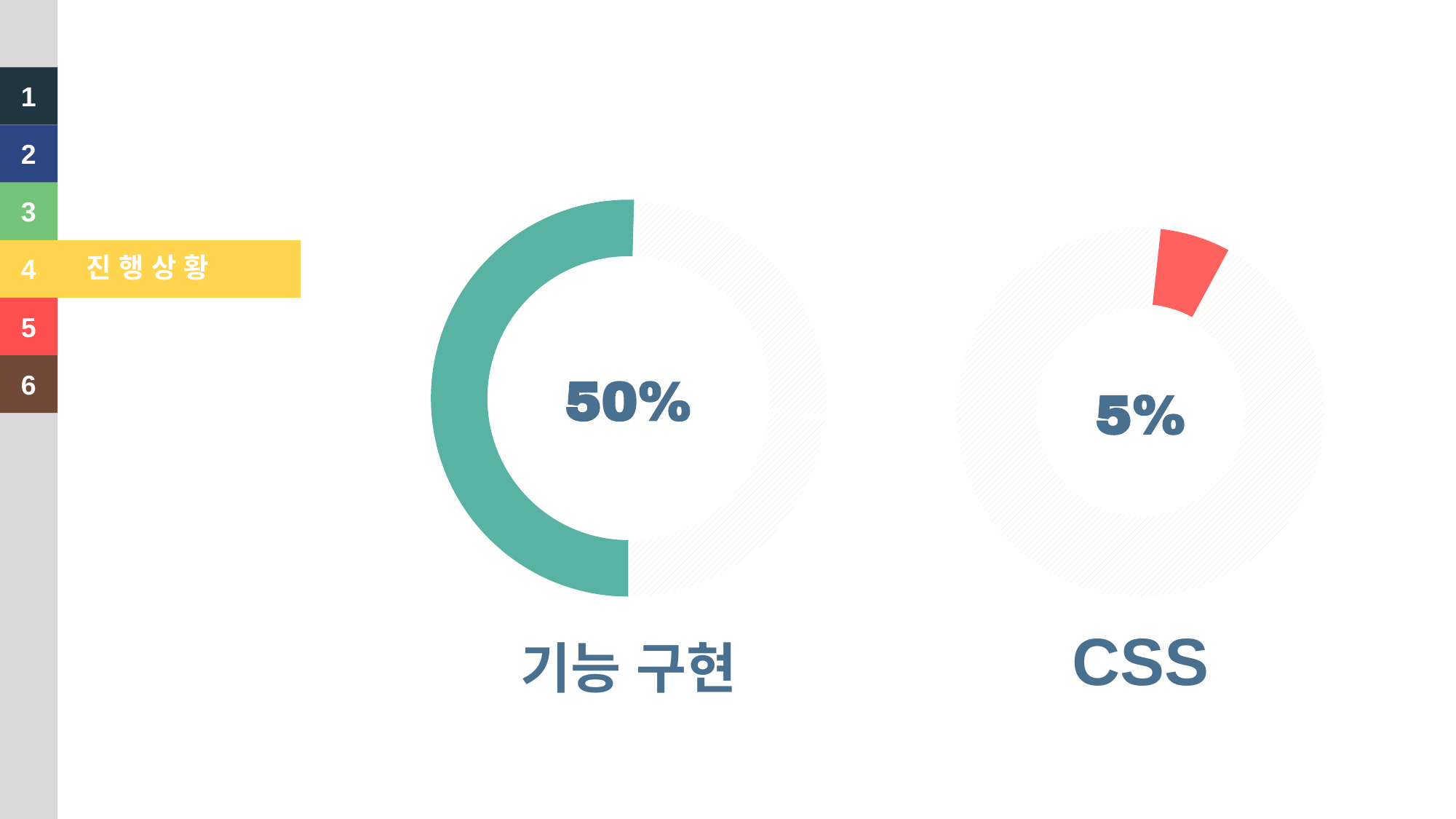

1

2

3

50%
기능 구현

5%
CSS

진 행 상 황
4

5

6